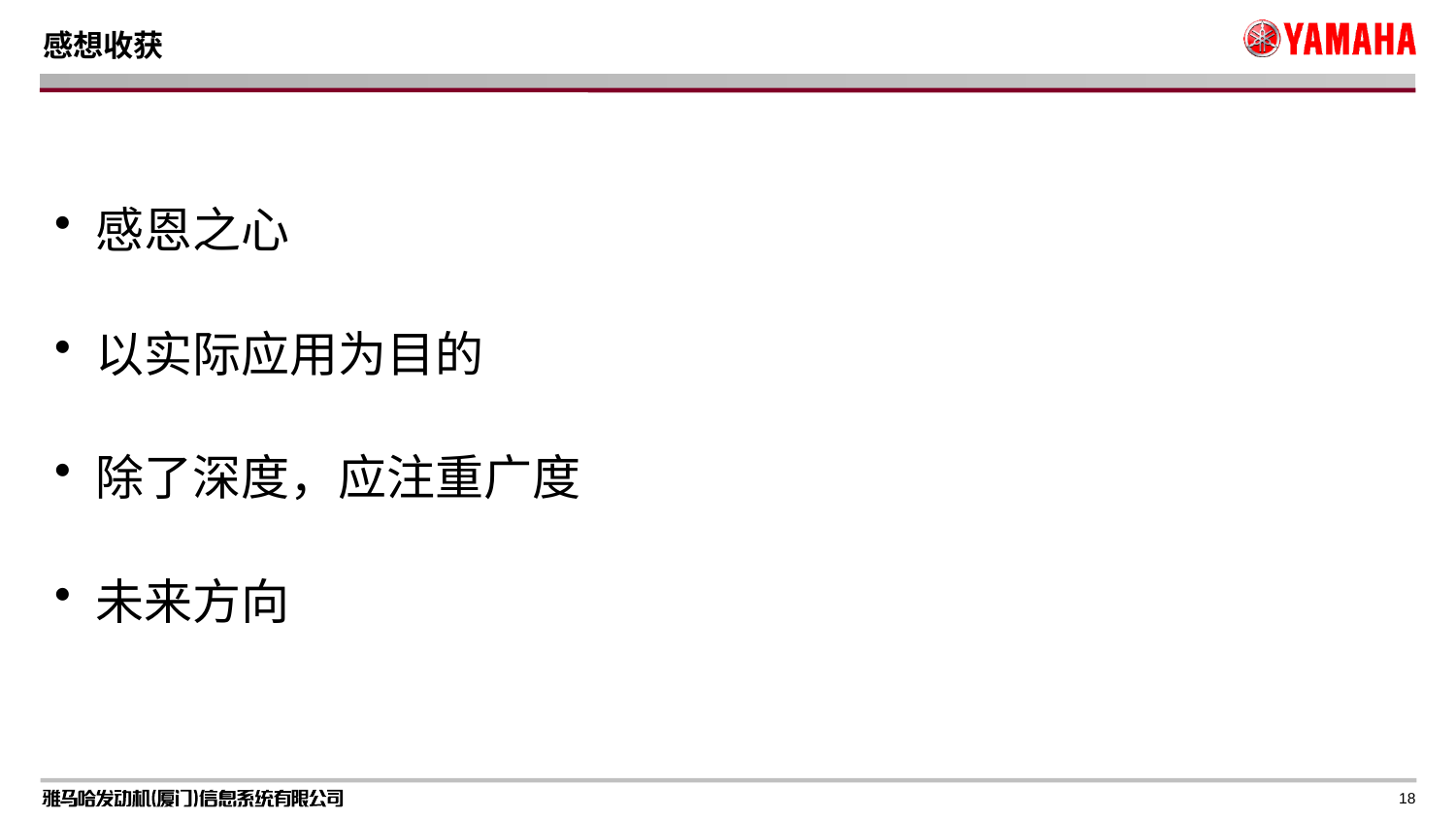

# 感想收获
感恩之心
以实际应用为目的
除了深度，应注重广度
未来方向
18